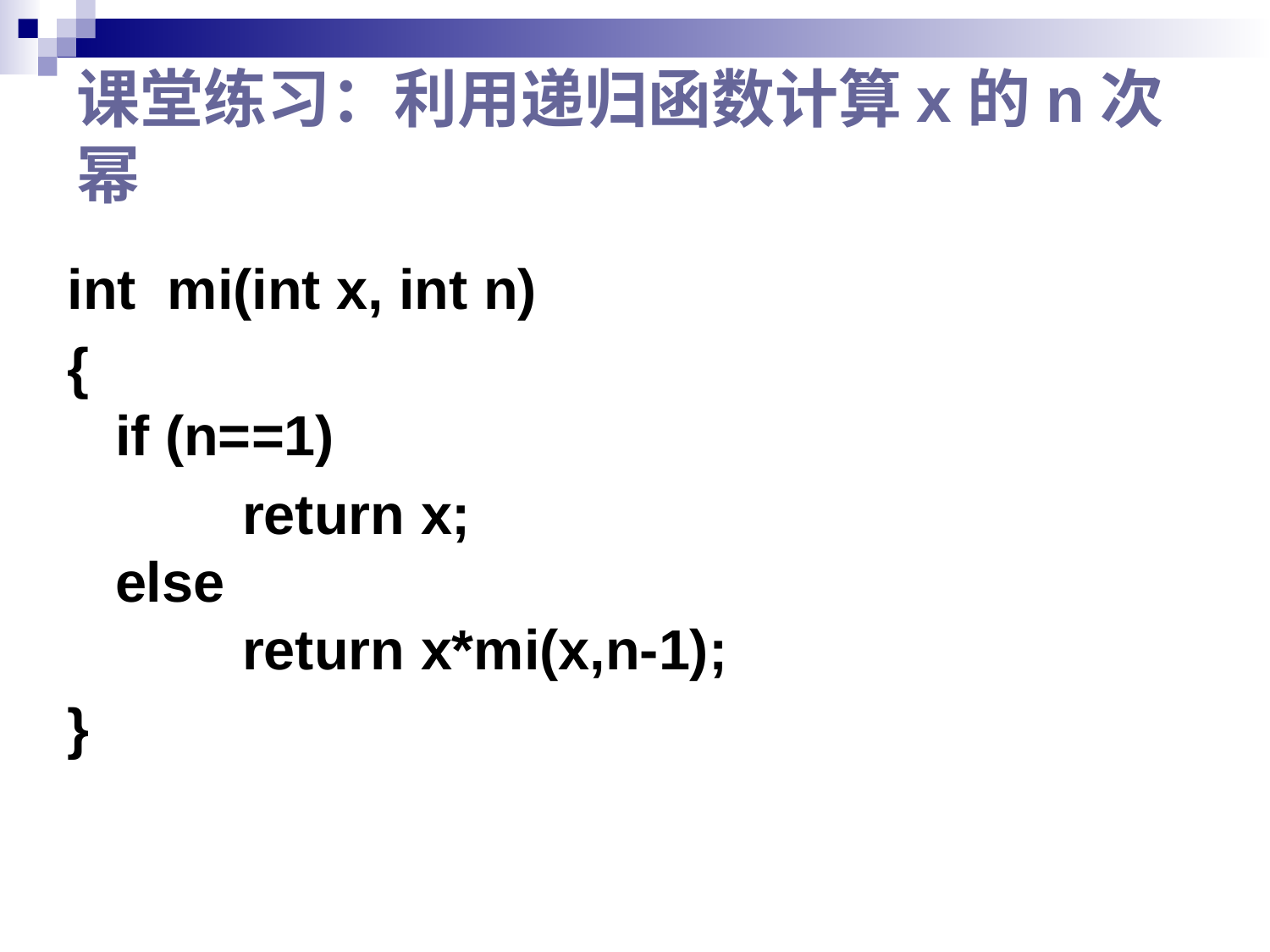

# 课堂练习：利用递归函数计算x的n次幂
int  mi(int x, int n)
{
if (n==1)
		return x;
else
	return x*mi(x,n-1);
}